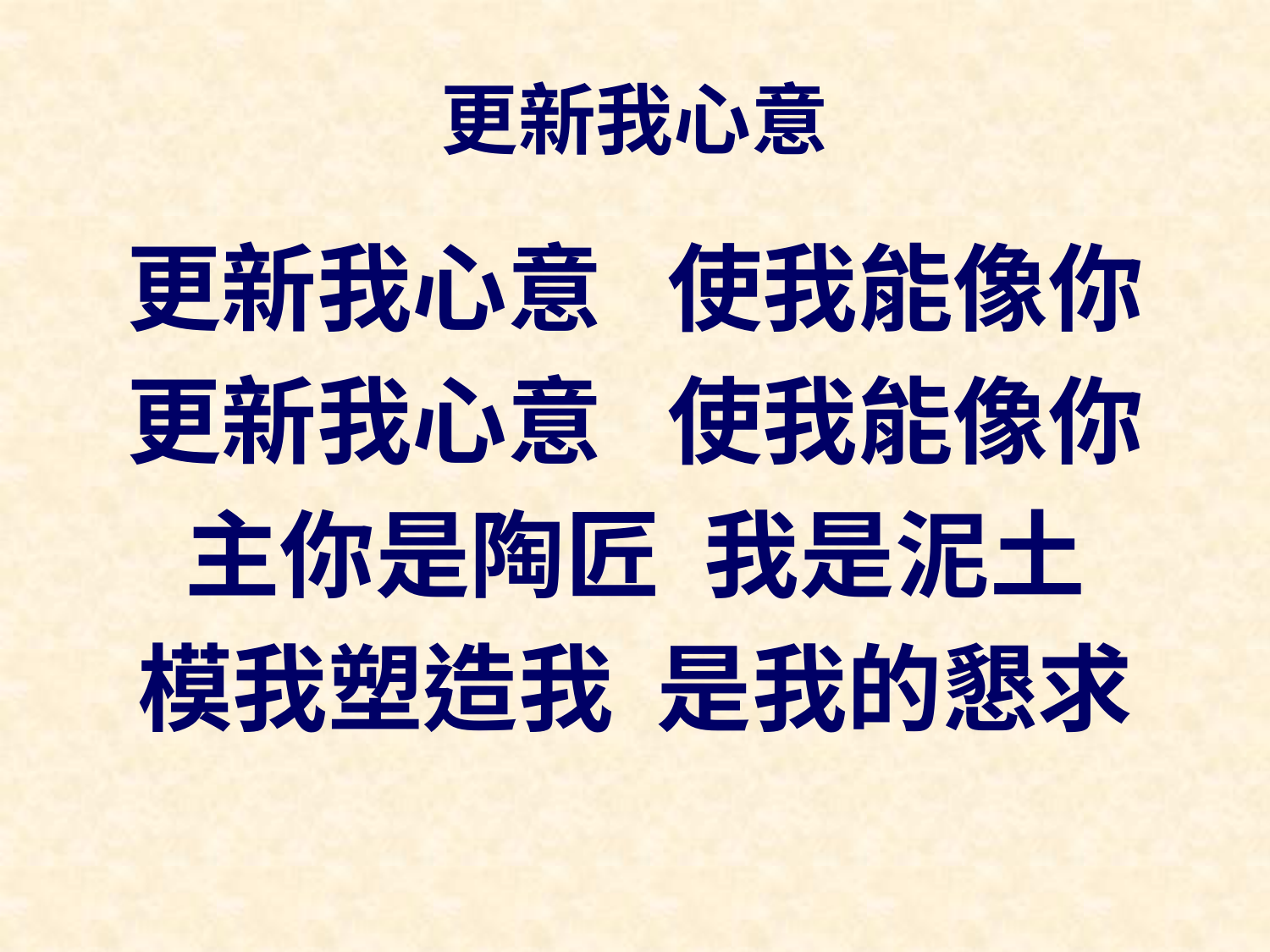

# 更新我心意
更新我心意   使我能像你
更新我心意   使我能像你
主你是陶匠  我是泥土
模我塑造我  是我的懇求